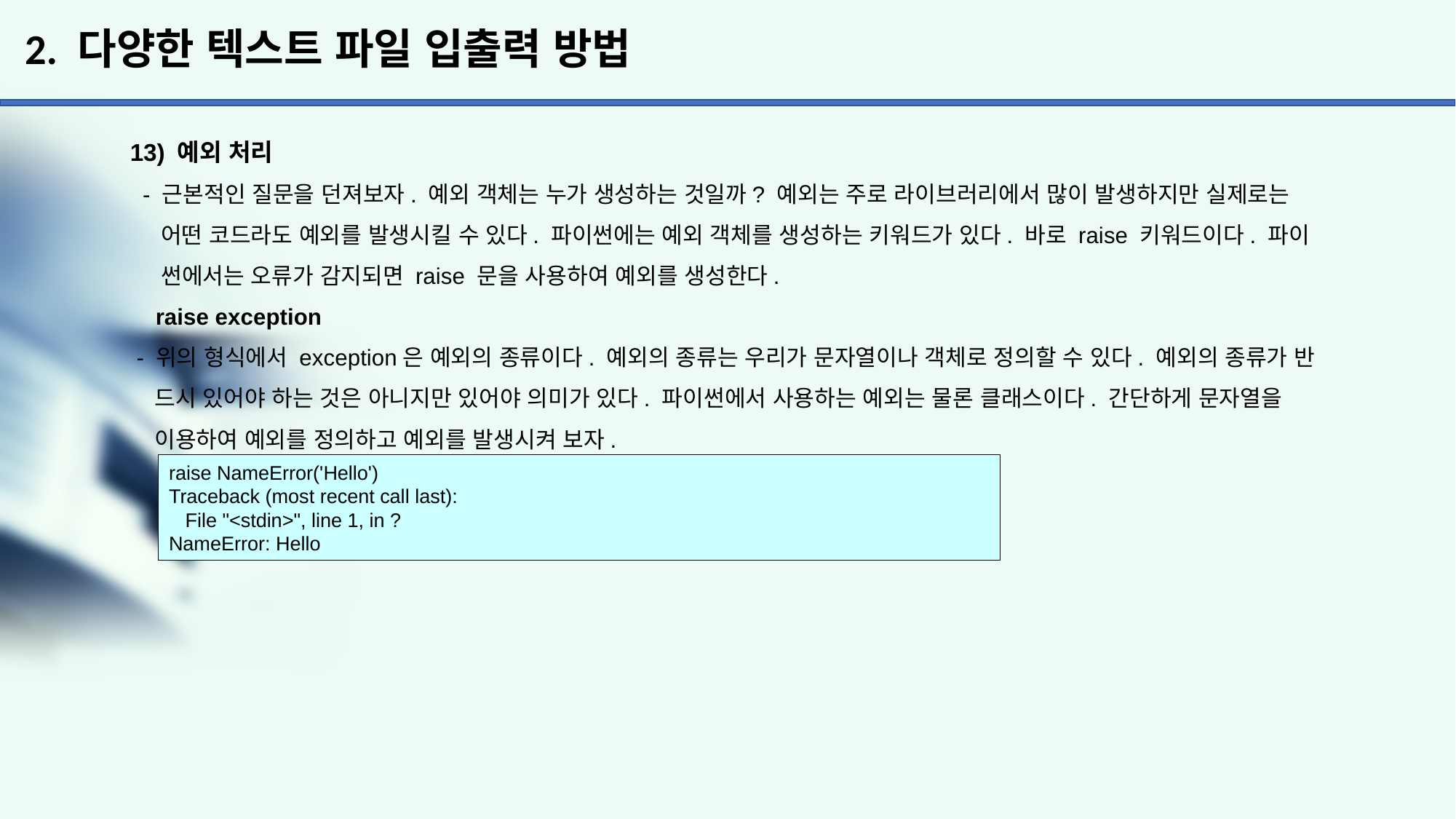

# 2. 다양한 텍스트 파일 입출력 방법
13) 예외 처리
  - 근본적인 질문을 던져보자. 예외 객체는 누가 생성하는 것일까? 예외는 주로 라이브러리에서 많이 발생하지만 실제로는
    어떤 코드라도 예외를 발생시킬 수 있다. 파이썬에는 예외 객체를 생성하는 키워드가 있다. 바로 raise 키워드이다. 파이
    썬에서는 오류가 감지되면 raise 문을 사용하여 예외를 생성한다.
    raise exception
 - 위의 형식에서 exception은 예외의 종류이다. 예외의 종류는 우리가 문자열이나 객체로 정의할 수 있다. 예외의 종류가 반
   드시 있어야 하는 것은 아니지만 있어야 의미가 있다. 파이썬에서 사용하는 예외는 물론 클래스이다. 간단하게 문자열을
   이용하여 예외를 정의하고 예외를 발생시켜 보자.

raise NameError('Hello')
Traceback (most recent call last):
   File "<stdin>", line 1, in ?
NameError: Hello